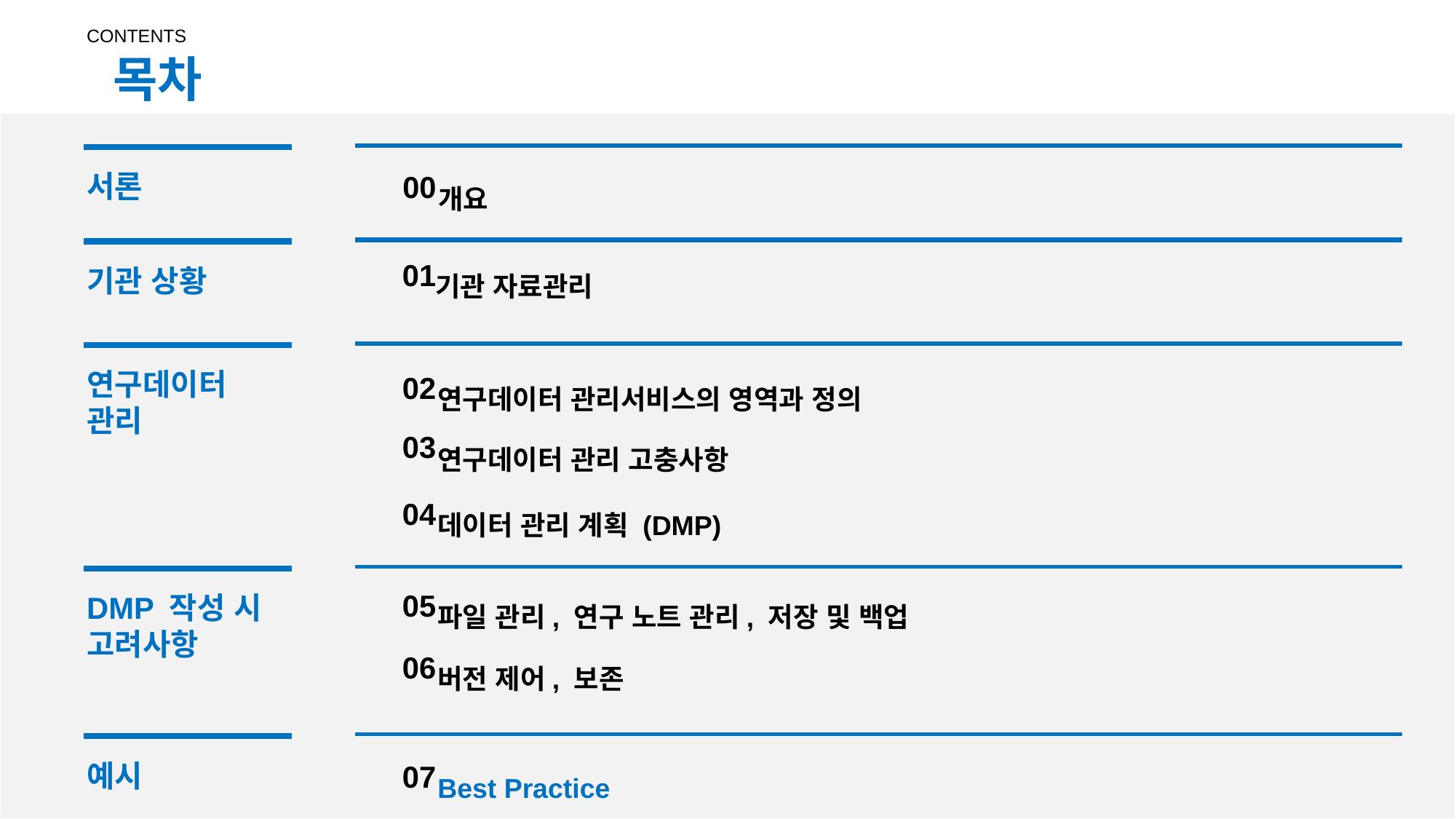

CONTENTS
목차

서론
00
개요

01
기관 상황
기관 자료관리

연구데이터 관리
02
연구데이터 관리서비스의 영역과 정의
03
연구데이터 관리 고충사항
04
데이터 관리 계획 (DMP)

05
DMP 작성 시 고려사항
파일 관리, 연구 노트 관리, 저장 및 백업
06
버전 제어, 보존

예시
07
Best Practice